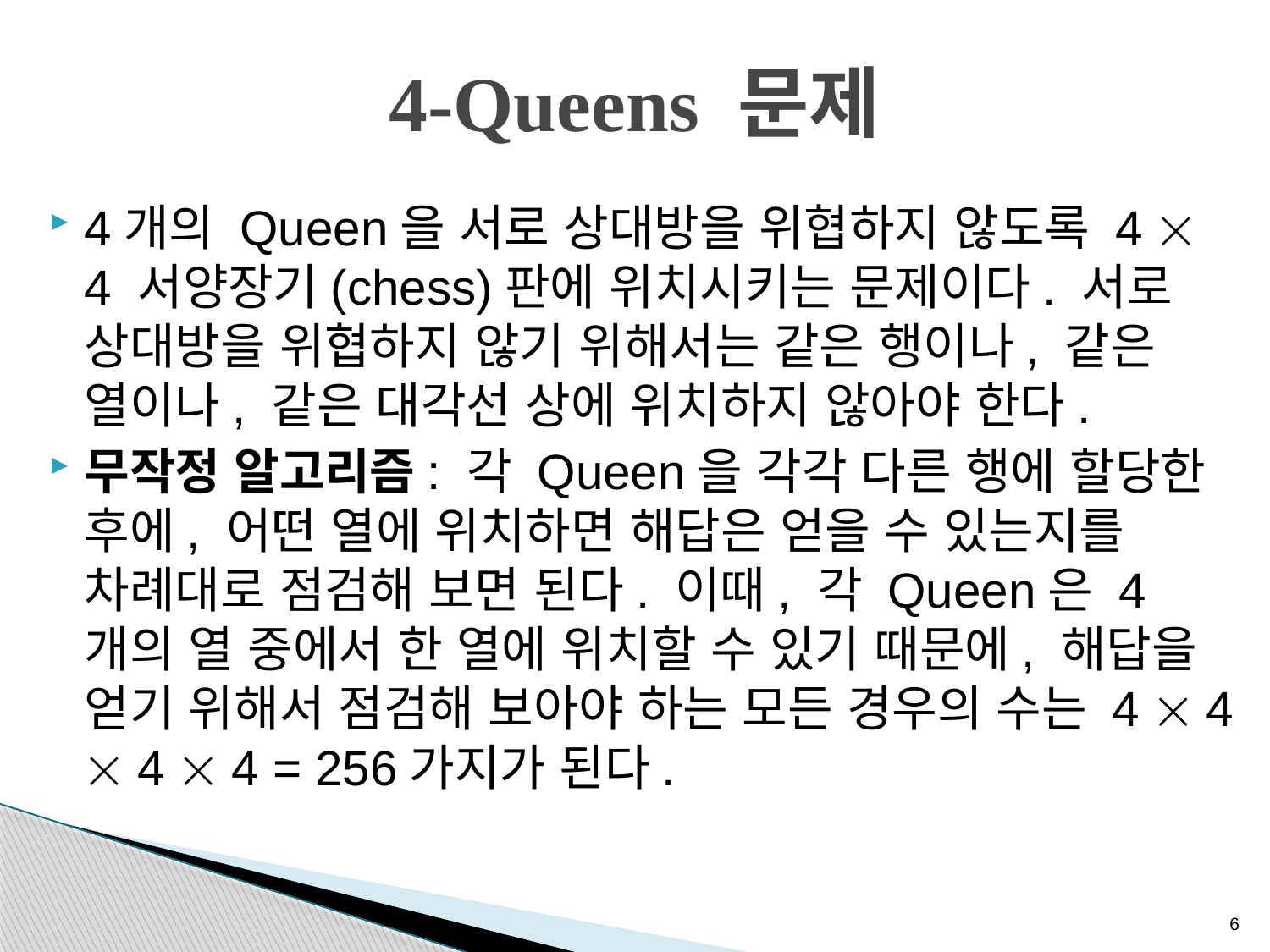

4-Queens 문제
4개의 Queen을 서로 상대방을 위협하지 않도록 4 × 4 서양장기(chess)판에 위치시키는 문제이다. 서로 상대방을 위협하지 않기 위해서는 같은 행이나, 같은 열이나, 같은 대각선 상에 위치하지 않아야 한다.
무작정 알고리즘: 각 Queen을 각각 다른 행에 할당한 후에, 어떤 열에 위치하면 해답은 얻을 수 있는지를 차례대로 점검해 보면 된다. 이때, 각 Queen은 4개의 열 중에서 한 열에 위치할 수 있기 때문에, 해답을 얻기 위해서 점검해 보아야 하는 모든 경우의 수는 4 × 4 × 4 × 4 = 256가지가 된다.
6